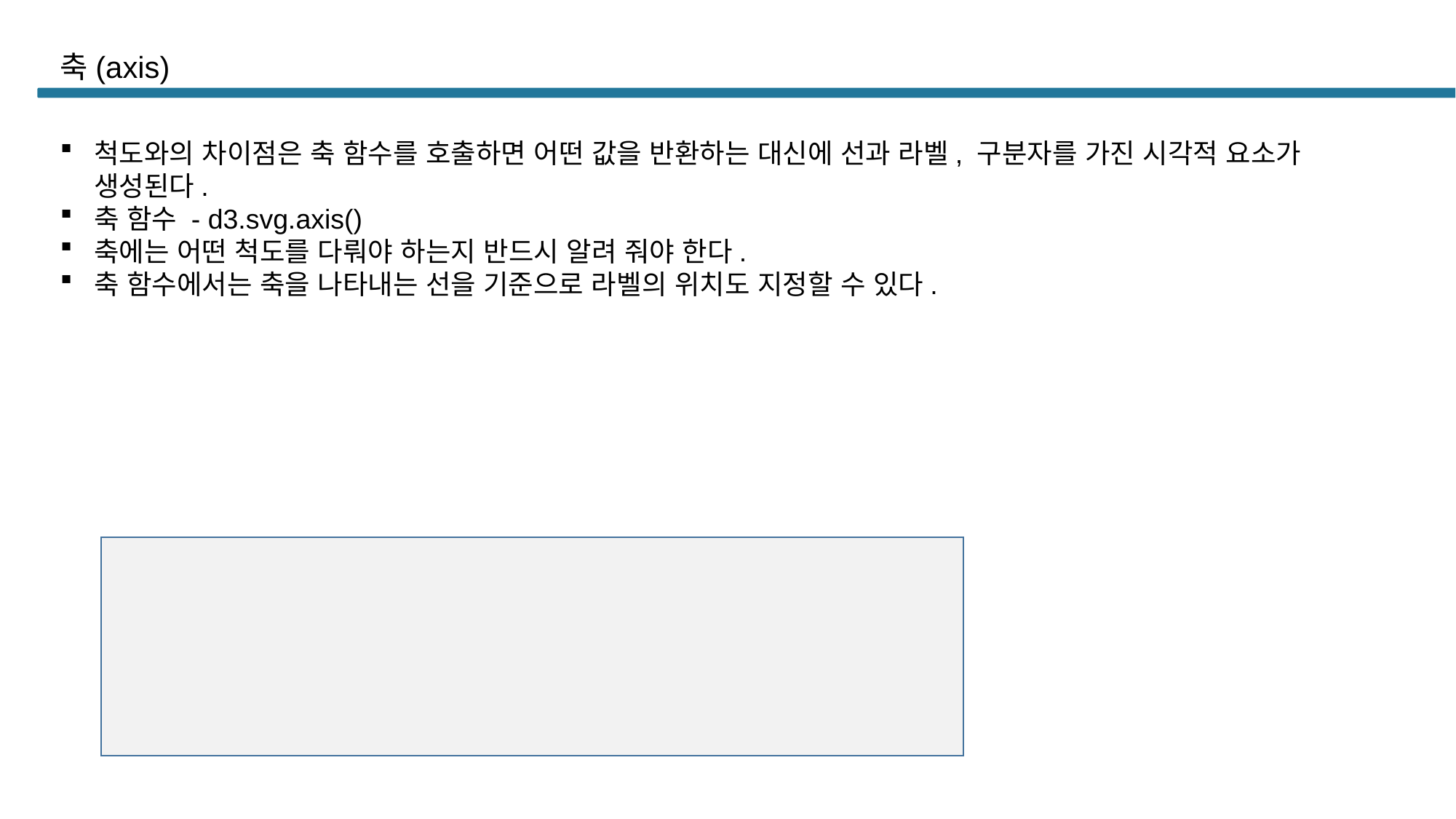

# 축(axis)
척도와의 차이점은 축 함수를 호출하면 어떤 값을 반환하는 대신에 선과 라벨, 구분자를 가진 시각적 요소가 생성된다.
축 함수 - d3.svg.axis()
축에는 어떤 척도를 다뤄야 하는지 반드시 알려 줘야 한다.
축 함수에서는 축을 나타내는 선을 기준으로 라벨의 위치도 지정할 수 있다.